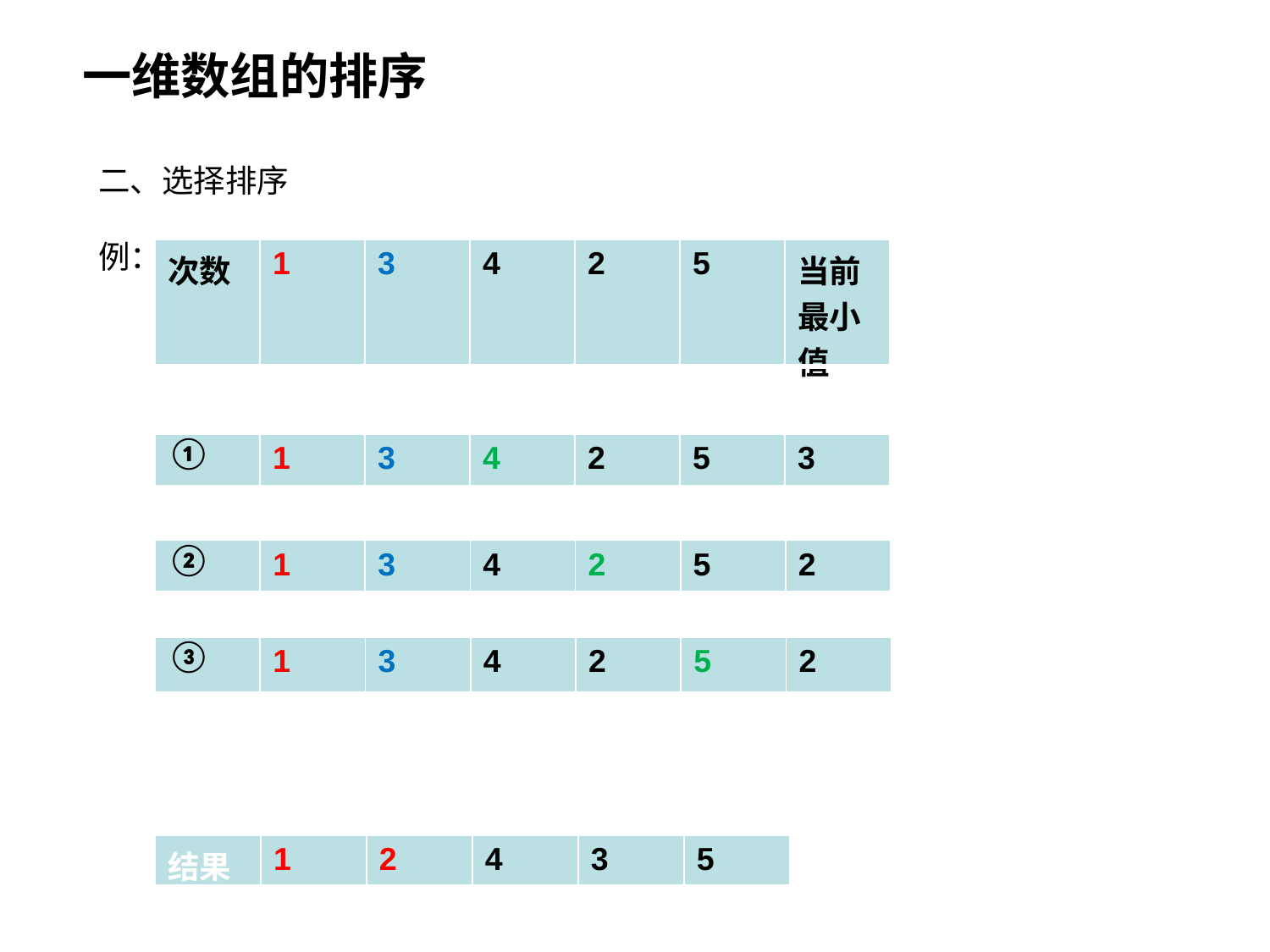

一维数组的排序
二、选择排序

例：对{5 ,3 ,4 ,2 ,1}从小到大进行排序
| 次数 | 1 | 3 | 4 | 2 | 5 | 当前最小值 |
| --- | --- | --- | --- | --- | --- | --- |
| ① | 1 | 3 | 4 | 2 | 5 | 3 |
| --- | --- | --- | --- | --- | --- | --- |
| ② | 1 | 3 | 4 | 2 | 5 | 2 |
| --- | --- | --- | --- | --- | --- | --- |
| ③ | 1 | 3 | 4 | 2 | 5 | 2 |
| --- | --- | --- | --- | --- | --- | --- |
| 结果 | 1 | 2 | 4 | 3 | 5 |
| --- | --- | --- | --- | --- | --- |